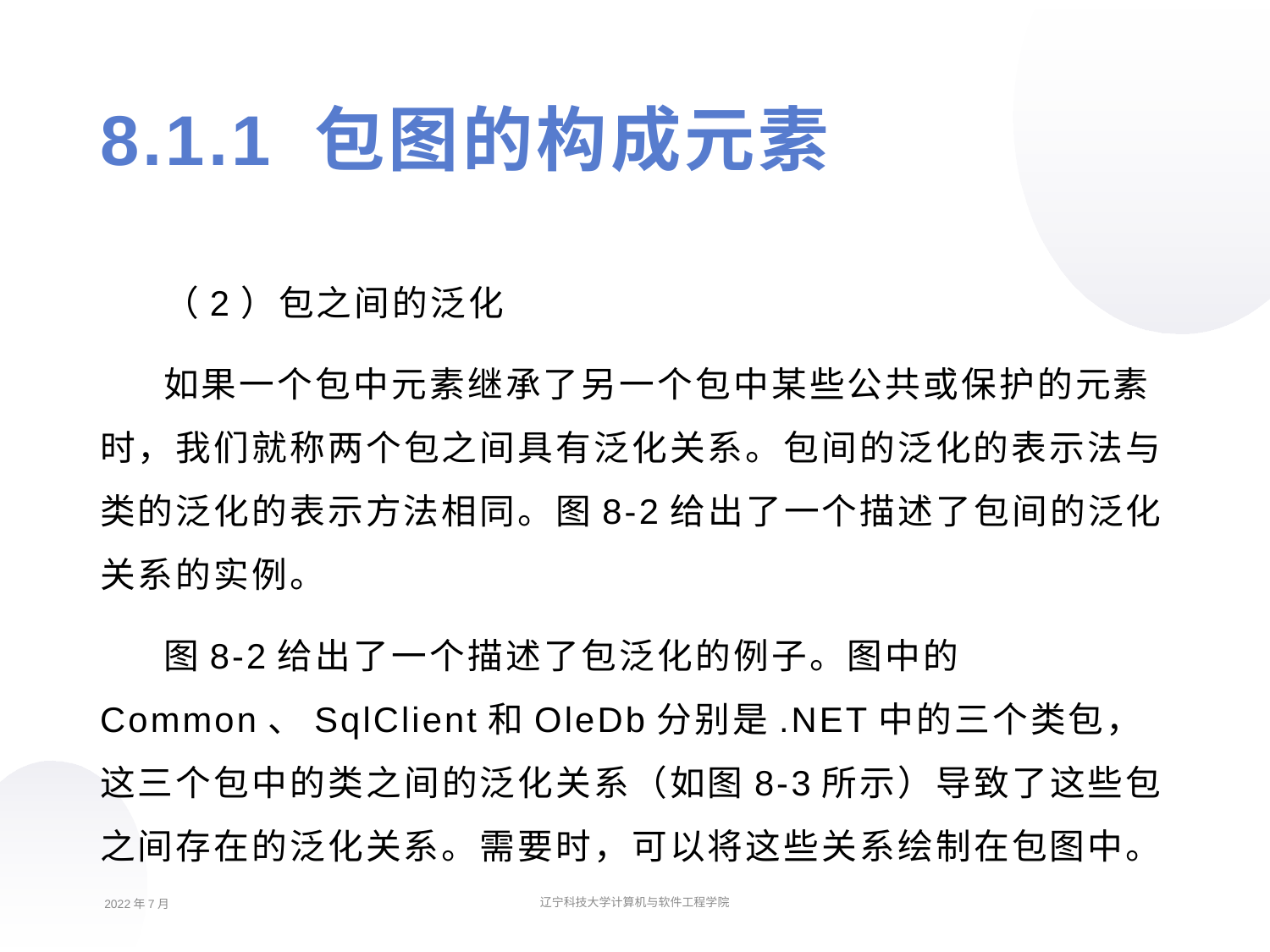

8.1.1 包图的构成元素
（2）包之间的泛化
如果一个包中元素继承了另一个包中某些公共或保护的元素时，我们就称两个包之间具有泛化关系。包间的泛化的表示法与类的泛化的表示方法相同。图8-2给出了一个描述了包间的泛化关系的实例。
图8-2给出了一个描述了包泛化的例子。图中的Common、SqlClient和OleDb分别是.NET中的三个类包，这三个包中的类之间的泛化关系（如图8-3所示）导致了这些包之间存在的泛化关系。需要时，可以将这些关系绘制在包图中。

2022年7月
辽宁科技大学计算机与软件工程学院
14